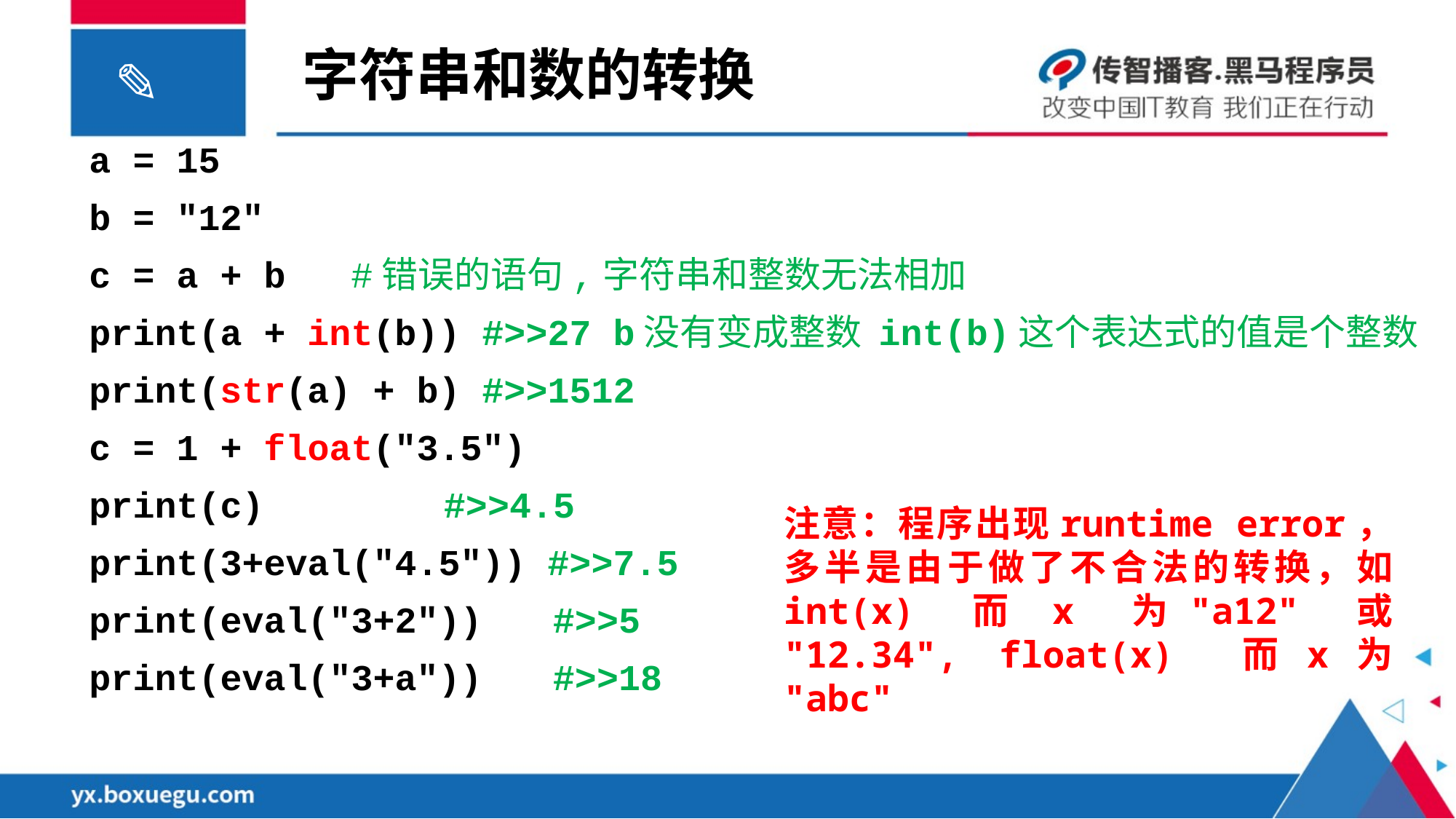

# 字符串和数的转换
a = 15
b = "12"
c = a + b   #错误的语句,字符串和整数无法相加
print(a + int(b)) #>>27 b没有变成整数 int(b)这个表达式的值是个整数
print(str(a) + b) #>>1512
c = 1 + float("3.5")
print(c)	     #>>4.5
print(3+eval("4.5")) #>>7.5
print(eval("3+2"))	#>>5
print(eval("3+a"))	#>>18

注意：程序出现runtime error，多半是由于做了不合法的转换，如 int(x) 而 x 为"a12" 或 "12.34", float(x) 而x为 "abc"
36